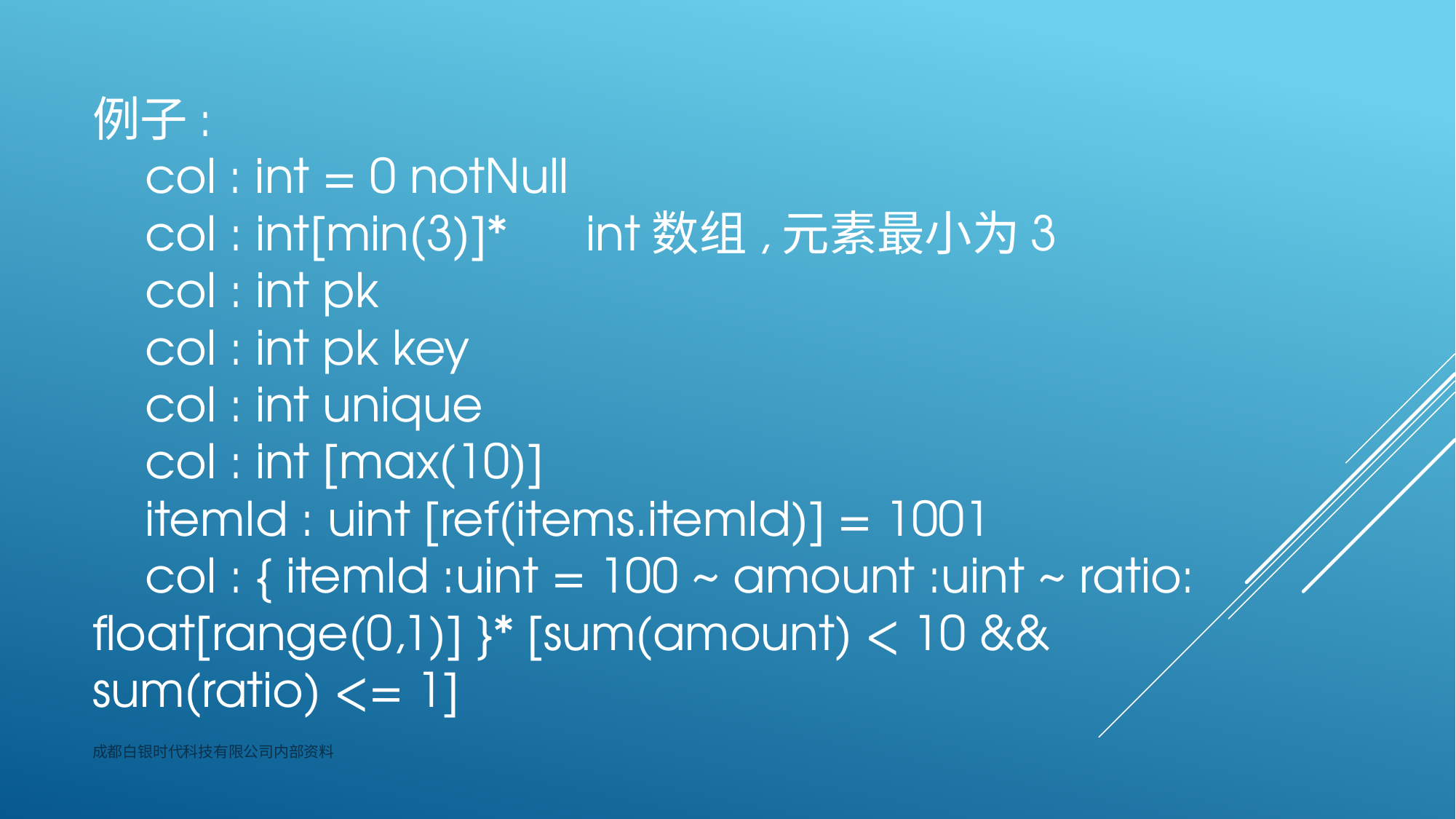

# 例子: col : int = 0 notNull col : int[min(3)]*      int数组,元素最小为3 col : int pk col : int pk key col : int unique col : int [max(10)] itemId : uint [ref(items.itemId)] = 1001 col : { itemId :uint = 100 ~ amount :uint ~ ratio: float[range(0,1)] }* [sum(amount) < 10 && sum(ratio) <= 1]
成都白银时代科技有限公司内部资料